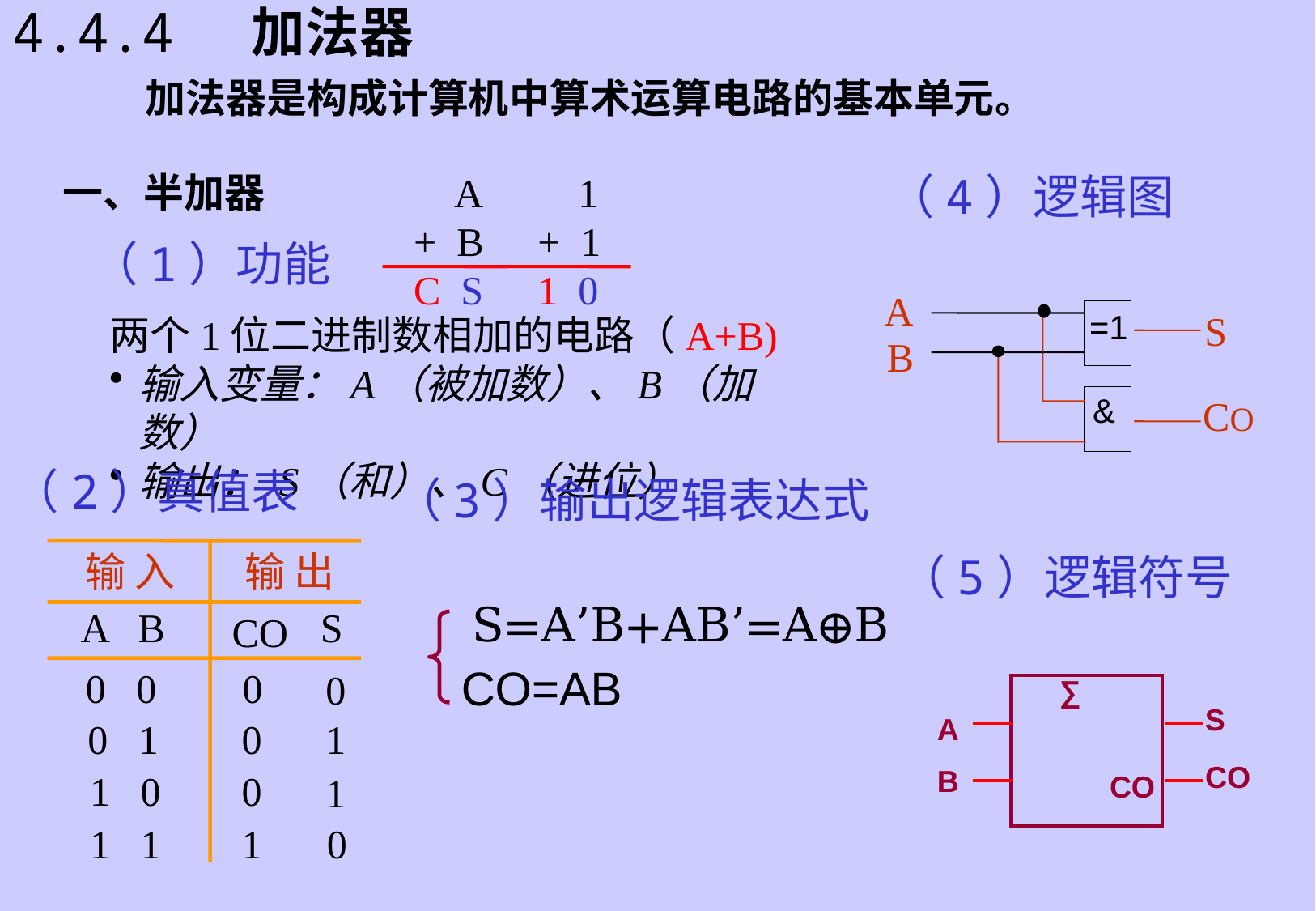

# 4.4.4  加法器
        加法器是构成计算机中算术运算电路的基本单元。
一、半加器
    A
+  B
C  S

    1
+  1
1  0

（4）逻辑图
（1）功能
A
=1

S
两个1位二进制数相加的电路（A+B)
输入变量：A（被加数）、B（加数）
输出： S（和）、C（进位）

B

&

CO

（2）真值表
（3）输出逻辑表达式

输 入

输 出
（5）逻辑符号
S=A’B+AB’=A⊕B
A   B
S
CO

CO=AB
0   0
0

0
  ∑

S
A
B
CO
CO
0   1
0
1
1   0
0
1
1   1
1
0